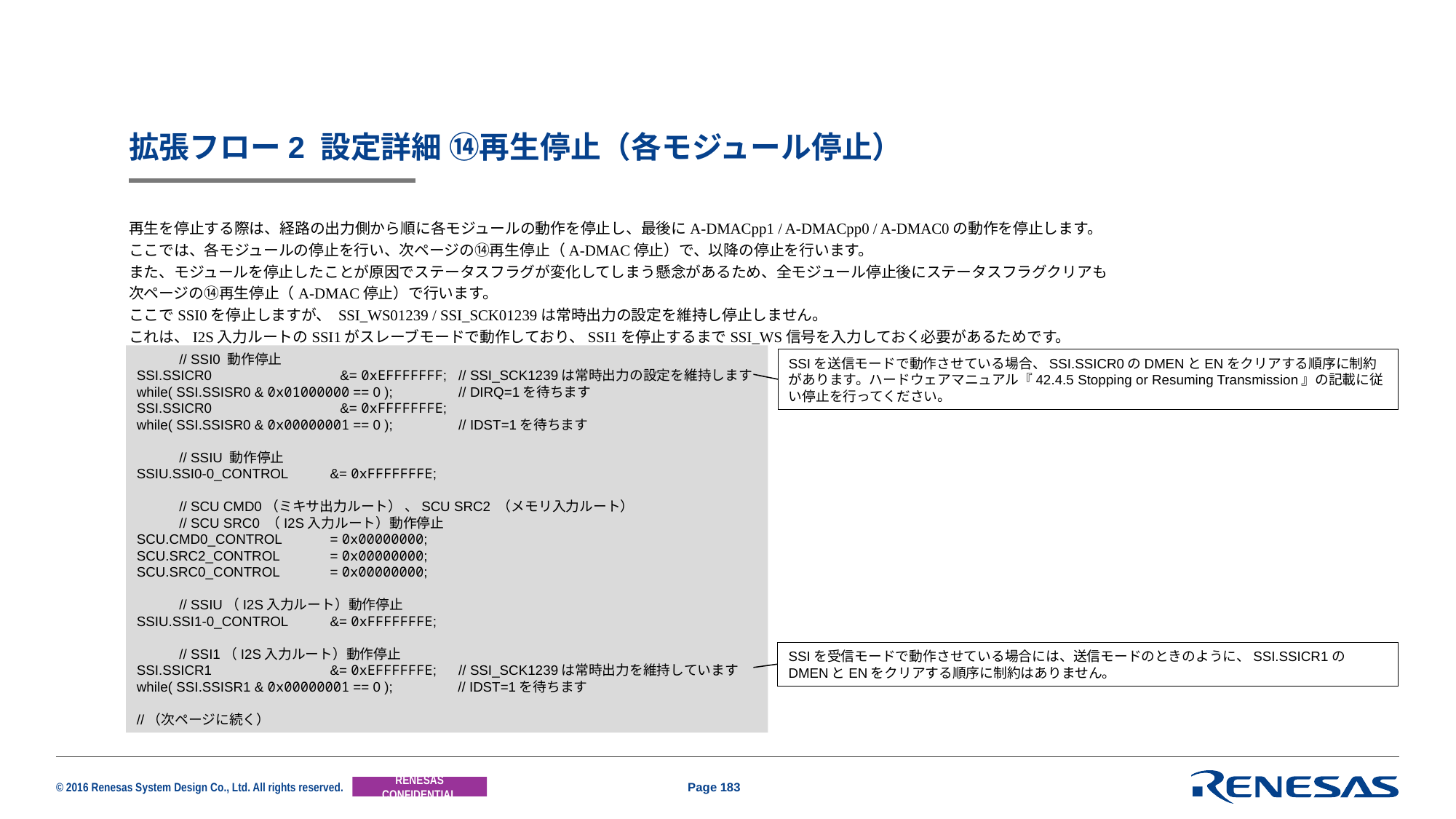

# 拡張フロー2 設定詳細 ⑭再生停止（各モジュール停止）
再生を停止する際は、経路の出力側から順に各モジュールの動作を停止し、最後にA-DMACpp1 / A-DMACpp0 / A-DMAC0の動作を停止します。
ここでは、各モジュールの停止を行い、次ページの⑭再生停止（A-DMAC停止）で、以降の停止を行います。
また、モジュールを停止したことが原因でステータスフラグが変化してしまう懸念があるため、全モジュール停止後にステータスフラグクリアも
次ページの⑭再生停止（A-DMAC停止）で行います。
ここでSSI0を停止しますが、 SSI_WS01239 / SSI_SCK01239は常時出力の設定を維持し停止しません。
これは、I2S入力ルートのSSI1がスレーブモードで動作しており、SSI1を停止するまでSSI_WS信号を入力しておく必要があるためです。
	// SSI0 動作停止
SSI.SSICR0	&= 0xEFFFFFFF;	// SSI_SCK1239は常時出力の設定を維持します
while( SSI.SSISR0 & 0x01000000 == 0 );	// DIRQ=1を待ちます
SSI.SSICR0	&= 0xFFFFFFFE;
while( SSI.SSISR0 & 0x00000001 == 0 );	// IDST=1を待ちます

	// SSIU 動作停止
SSIU.SSI0-0_CONTROL	&= 0xFFFFFFFE;

	// SCU CMD0（ミキサ出力ルート） 、SCU SRC2 （メモリ入力ルート）
	// SCU SRC0 （I2S入力ルート）動作停止
SCU.CMD0_CONTROL	= 0x00000000;
SCU.SRC2_CONTROL	= 0x00000000;
SCU.SRC0_CONTROL	= 0x00000000;

	// SSIU（I2S入力ルート）動作停止
SSIU.SSI1-0_CONTROL	&= 0xFFFFFFFE;

	// SSI1（I2S入力ルート）動作停止
SSI.SSICR1	&= 0xEFFFFFFE;	// SSI_SCK1239は常時出力を維持しています
while( SSI.SSISR1 & 0x00000001 == 0 );	// IDST=1を待ちます

//（次ページに続く）
SSIを送信モードで動作させている場合、SSI.SSICR0のDMENとENをクリアする順序に制約があります。ハードウェアマニュアル『42.4.5 Stopping or Resuming Transmission』の記載に従い停止を行ってください。
SSIを受信モードで動作させている場合には、送信モードのときのように、SSI.SSICR1のDMENとENをクリアする順序に制約はありません。
Page 183